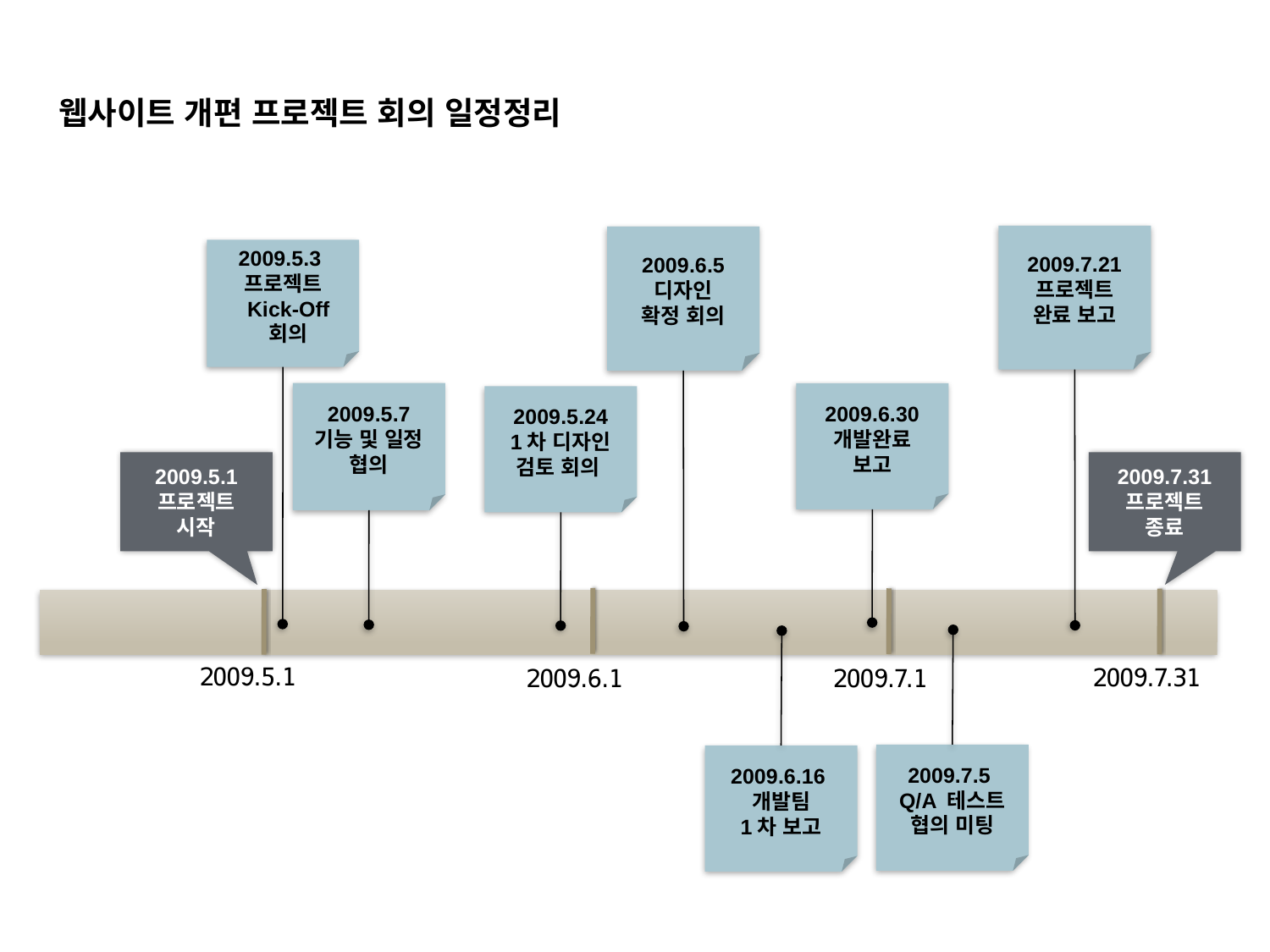

웹사이트 개편 프로젝트 회의 일정정리
2009.7.21
프로젝트
완료 보고
2009.6.5
디자인
확정 회의
2009.5.3
프로젝트
 Kick-Off
 회의
2009.5.7
기능 및 일정
협의
2009.6.30
개발완료
보고
2009.5.24
1차 디자인
검토 회의
2009.5.1
프로젝트
시작
2009.7.31
프로젝트
종료

2009.5.1
2009.7.31
2009.6.1
2009.7.1
2009.7.5
Q/A 테스트
협의 미팅
2009.6.16
개발팀
1차 보고